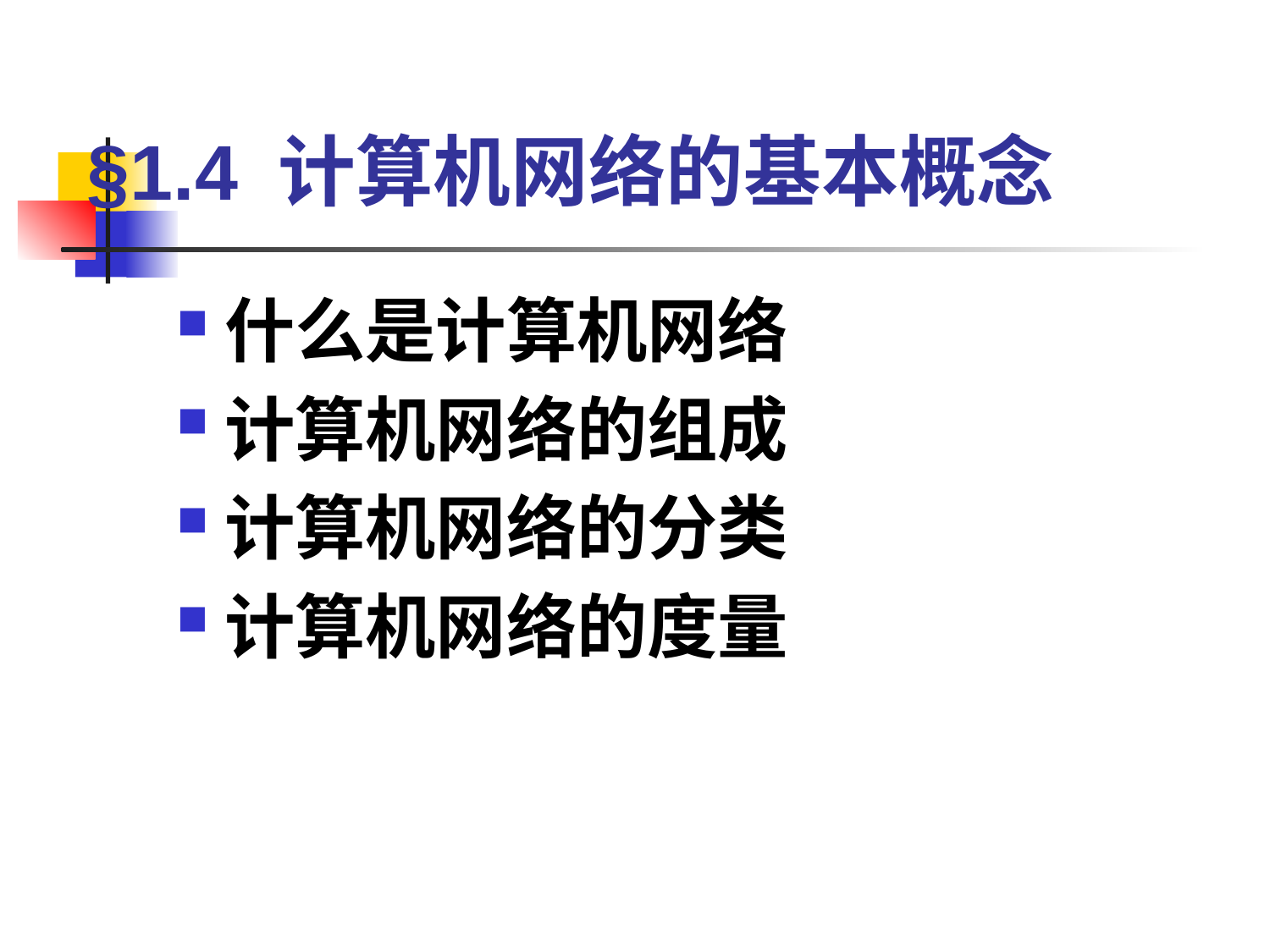

# §1.4 计算机网络的基本概念
什么是计算机网络
计算机网络的组成
计算机网络的分类
计算机网络的度量